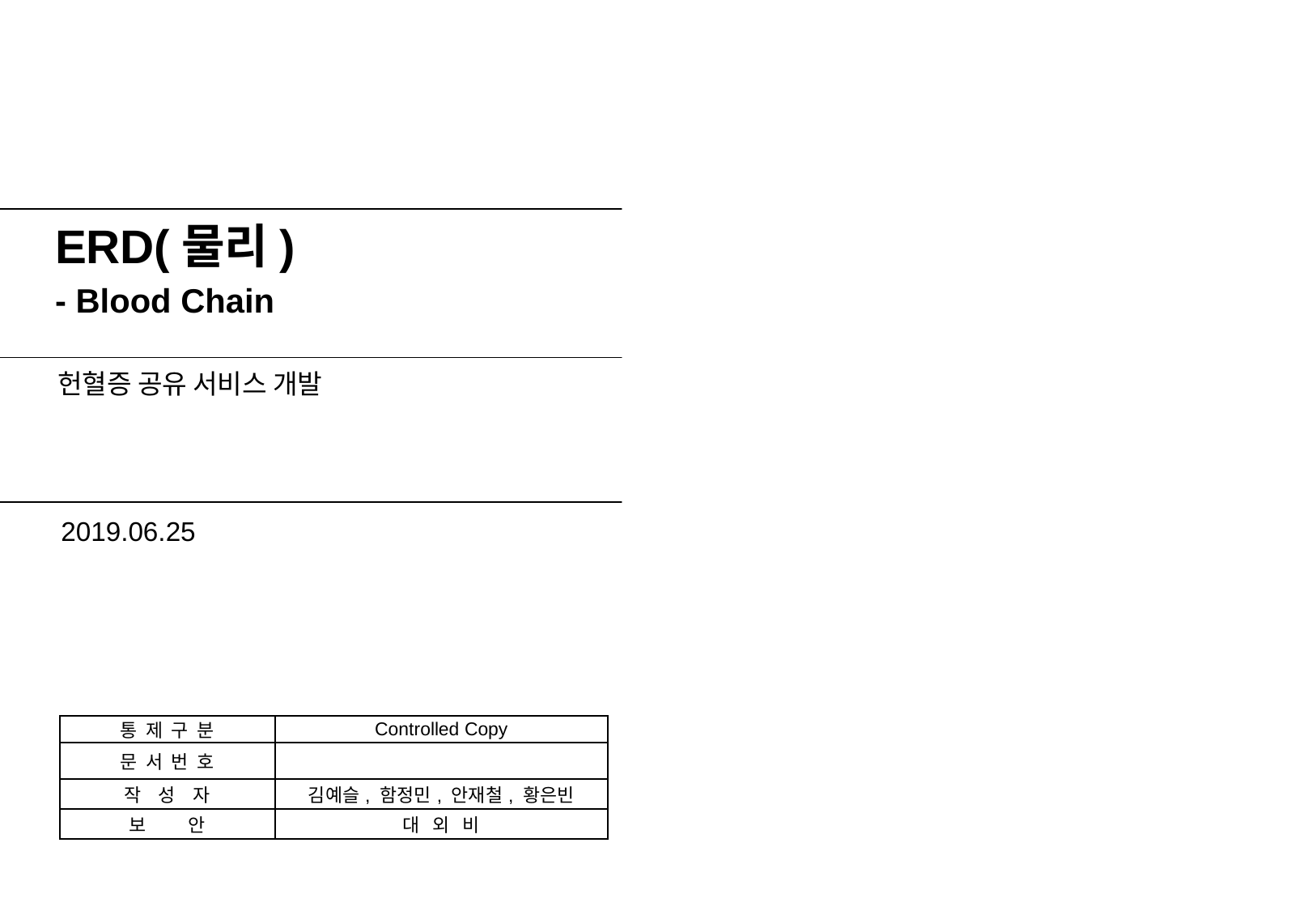

ERD(물리)

- Blood Chain
헌혈증 공유 서비스 개발
2019.06.25
| 통 제 구 분 | Controlled Copy |
| --- | --- |
| 문 서 번 호 |  |
| 작 성 자 | 김예슬, 함정민, 안재철, 황은빈 |
| 보 안 | 대 외 비 |